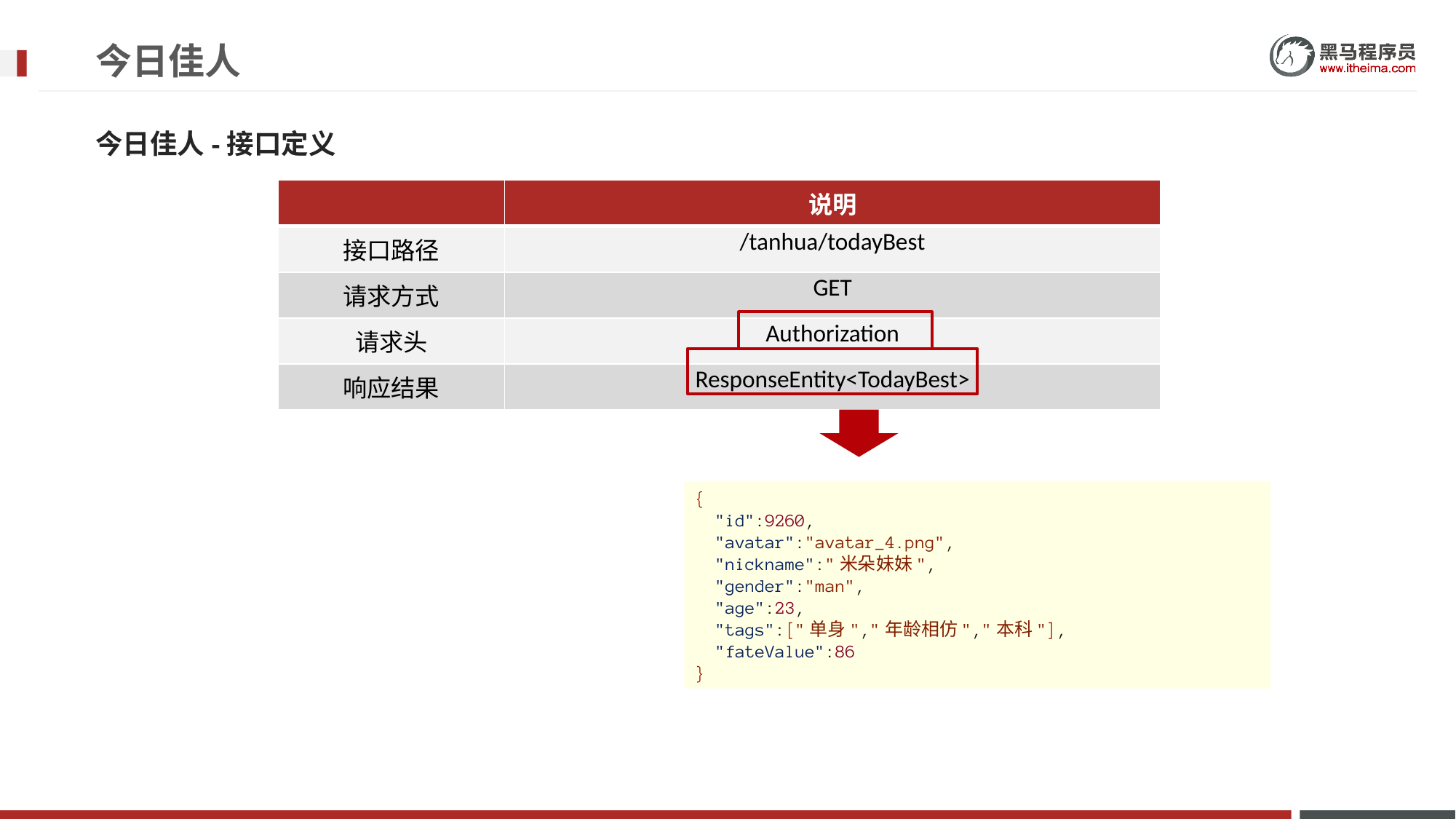

# 今日佳人
今日佳人-接口定义
|  | 说明 |
| --- | --- |
| 接口路径 | /tanhua/todayBest |
| 请求方式 | GET |
| 请求头 | Authorization |
| 响应结果 | ResponseEntity<TodayBest> |

{
  "id":9260,
  "avatar":"avatar_4.png",
  "nickname":"米朵妹妹",
  "gender":"man",
  "age":23,
  "tags":["单身","年龄相仿","本科"],
  "fateValue":86
}